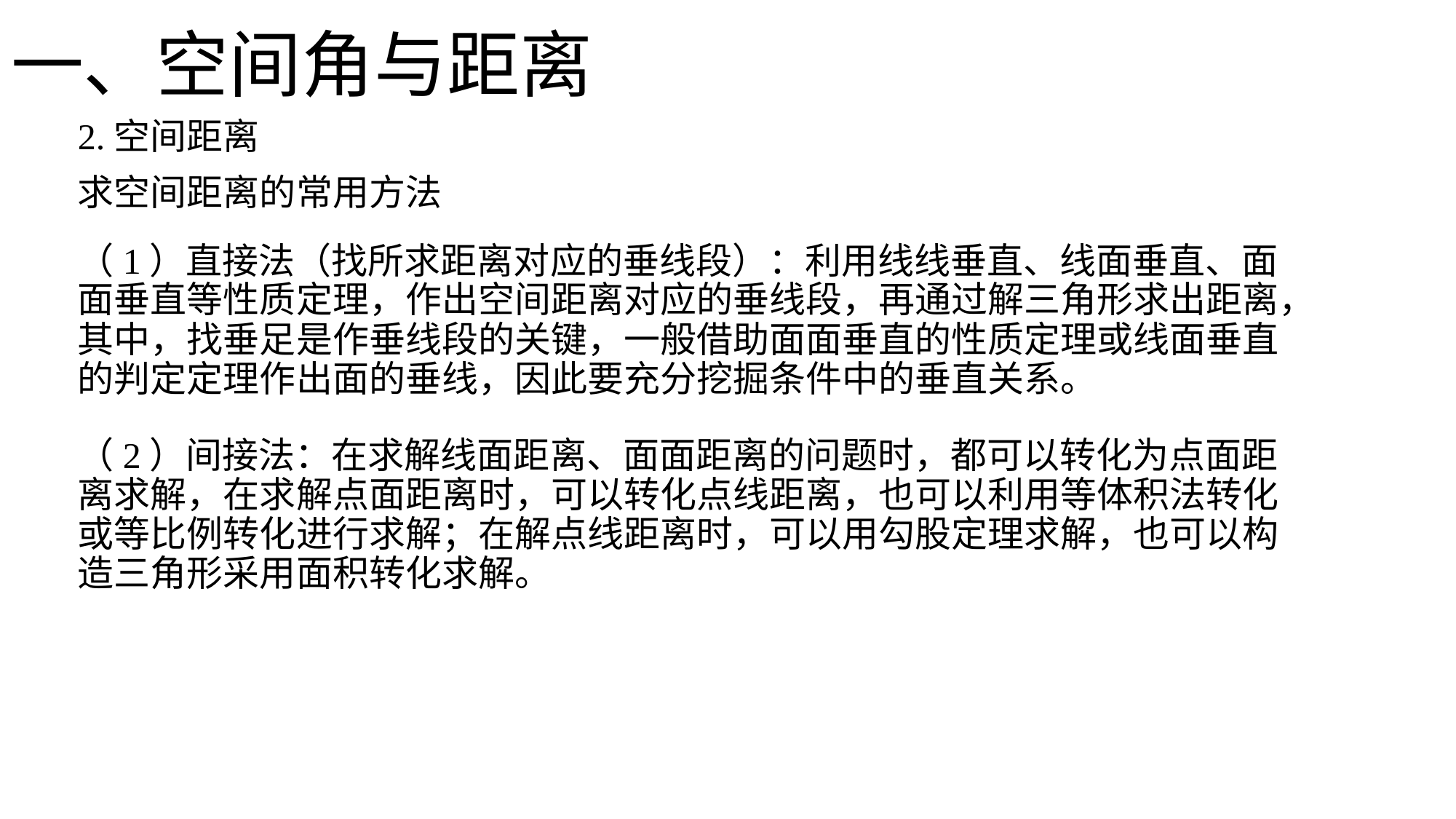

一、空间角与距离
2.空间距离
求空间距离的常用方法
（1）直接法（找所求距离对应的垂线段）：利用线线垂直、线面垂直、面面垂直等性质定理，作出空间距离对应的垂线段，再通过解三角形求出距离，其中，找垂足是作垂线段的关键，一般借助面面垂直的性质定理或线面垂直的判定定理作出面的垂线，因此要充分挖掘条件中的垂直关系。
（2）间接法：在求解线面距离、面面距离的问题时，都可以转化为点面距离求解，在求解点面距离时，可以转化点线距离，也可以利用等体积法转化或等比例转化进行求解；在解点线距离时，可以用勾股定理求解，也可以构造三角形采用面积转化求解。